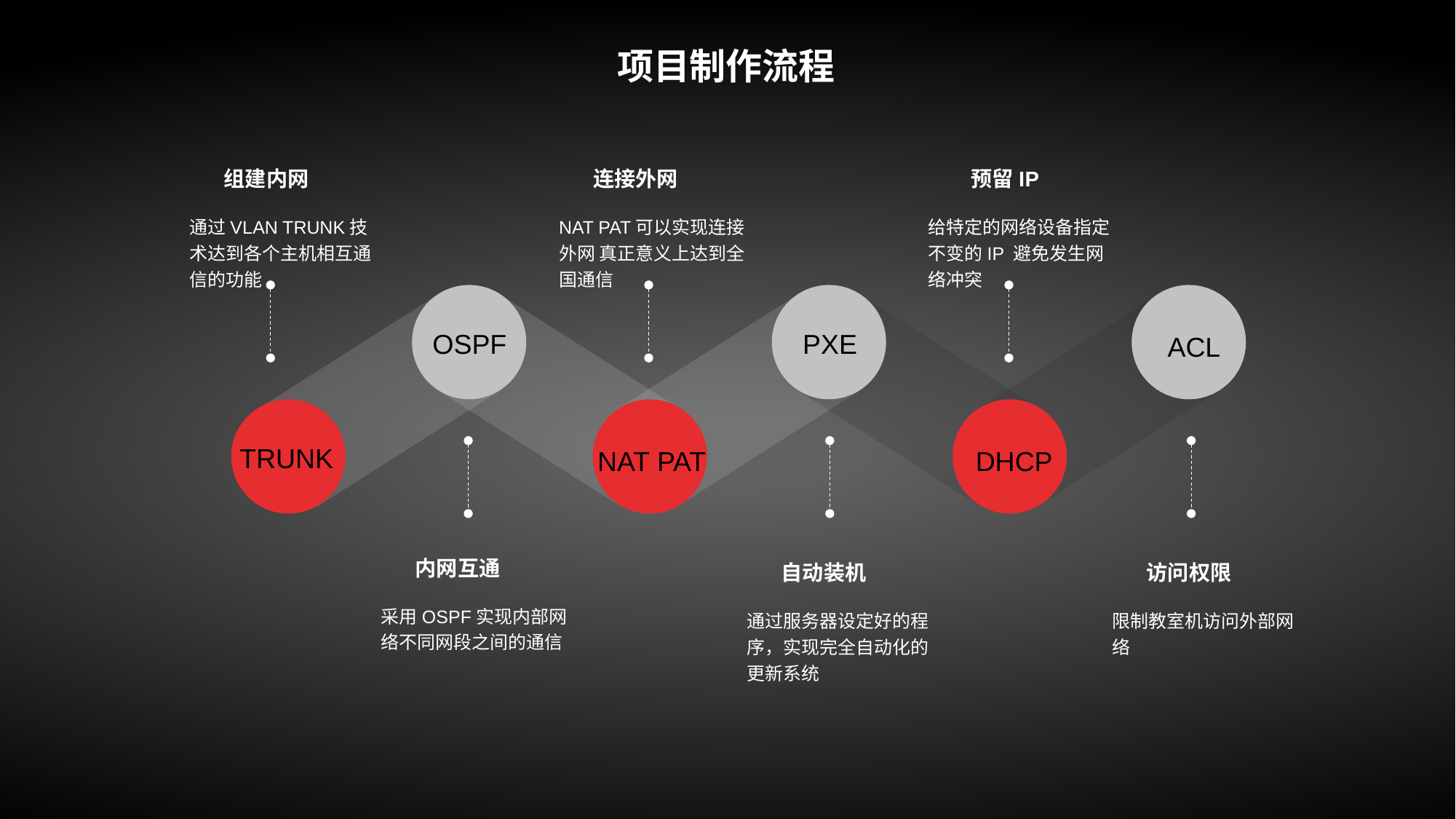

项目制作流程
组建内网
连接外网
预留IP
通过VLAN TRUNK技术达到各个主机相互通信的功能
NAT PAT可以实现连接外网 真正意义上达到全国通信
给特定的网络设备指定不变的IP 避免发生网络冲突

PXE
OSPF
 ACL

TRUNK
NAT PAT
DHCP
内网互通
自动装机
访问权限
采用OSPF实现内部网络不同网段之间的通信
通过服务器设定好的程序，实现完全自动化的更新系统
限制教室机访问外部网络